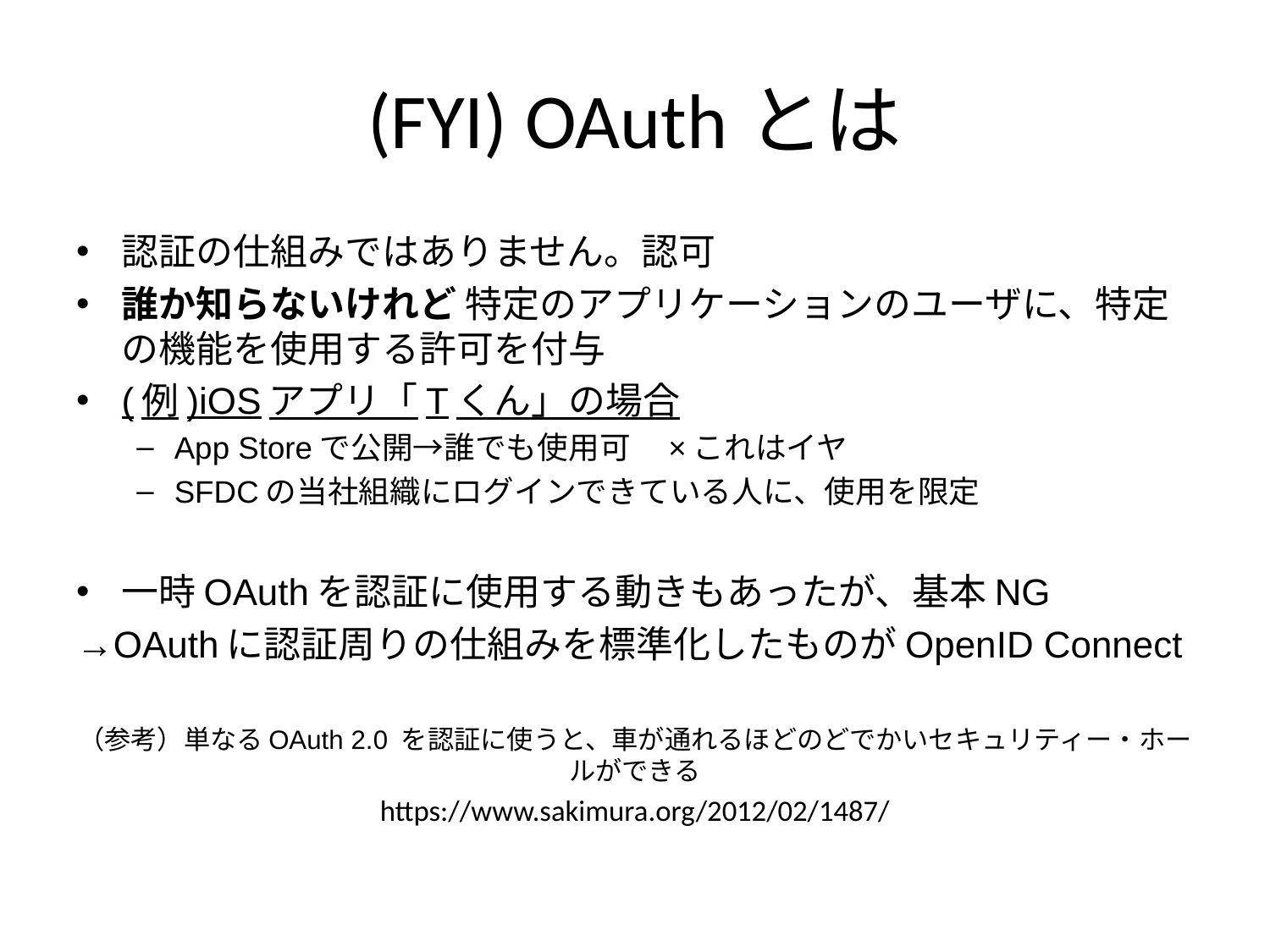

# (FYI) OAuthとは
認証の仕組みではありません。認可
誰か知らないけれど 特定のアプリケーションのユーザに、特定の機能を使用する許可を付与
(例)iOSアプリ「Tくん」の場合
App Storeで公開→誰でも使用可　×これはイヤ
SFDCの当社組織にログインできている人に、使用を限定

一時OAuthを認証に使用する動きもあったが、基本NG
→OAuthに認証周りの仕組みを標準化したものがOpenID Connect

（参考）単なるOAuth 2.0 を認証に使うと、車が通れるほどのどでかいセキュリティー・ホールができる
https://www.sakimura.org/2012/02/1487/